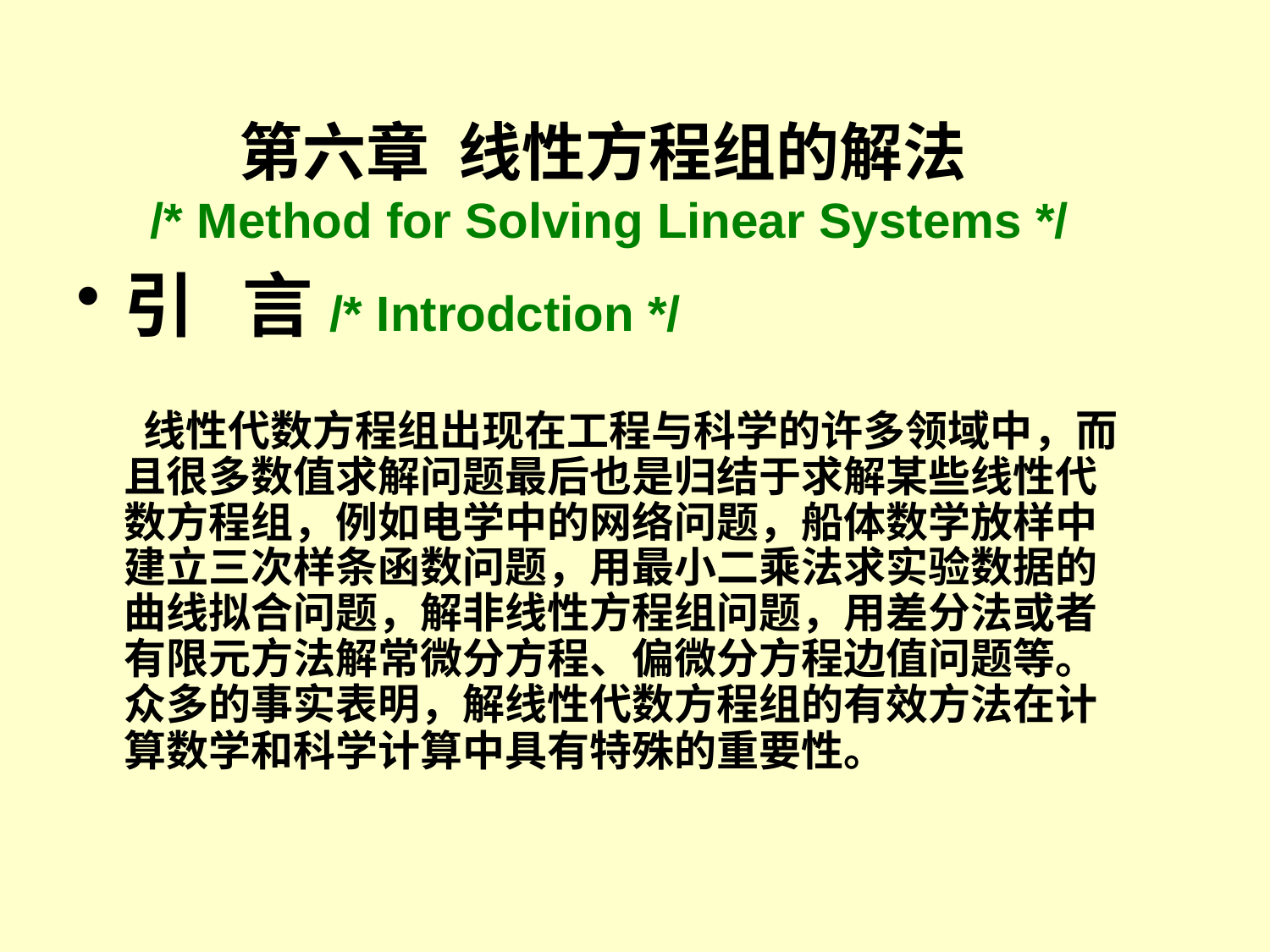

第六章  线性方程组的解法
/* Method for Solving Linear Systems */
引   言/* Introdction */

      线性代数方程组出现在工程与科学的许多领域中，而且很多数值求解问题最后也是归结于求解某些线性代数方程组，例如电学中的网络问题，船体数学放样中建立三次样条函数问题，用最小二乘法求实验数据的曲线拟合问题，解非线性方程组问题，用差分法或者有限元方法解常微分方程、偏微分方程边值问题等。众多的事实表明，解线性代数方程组的有效方法在计算数学和科学计算中具有特殊的重要性。